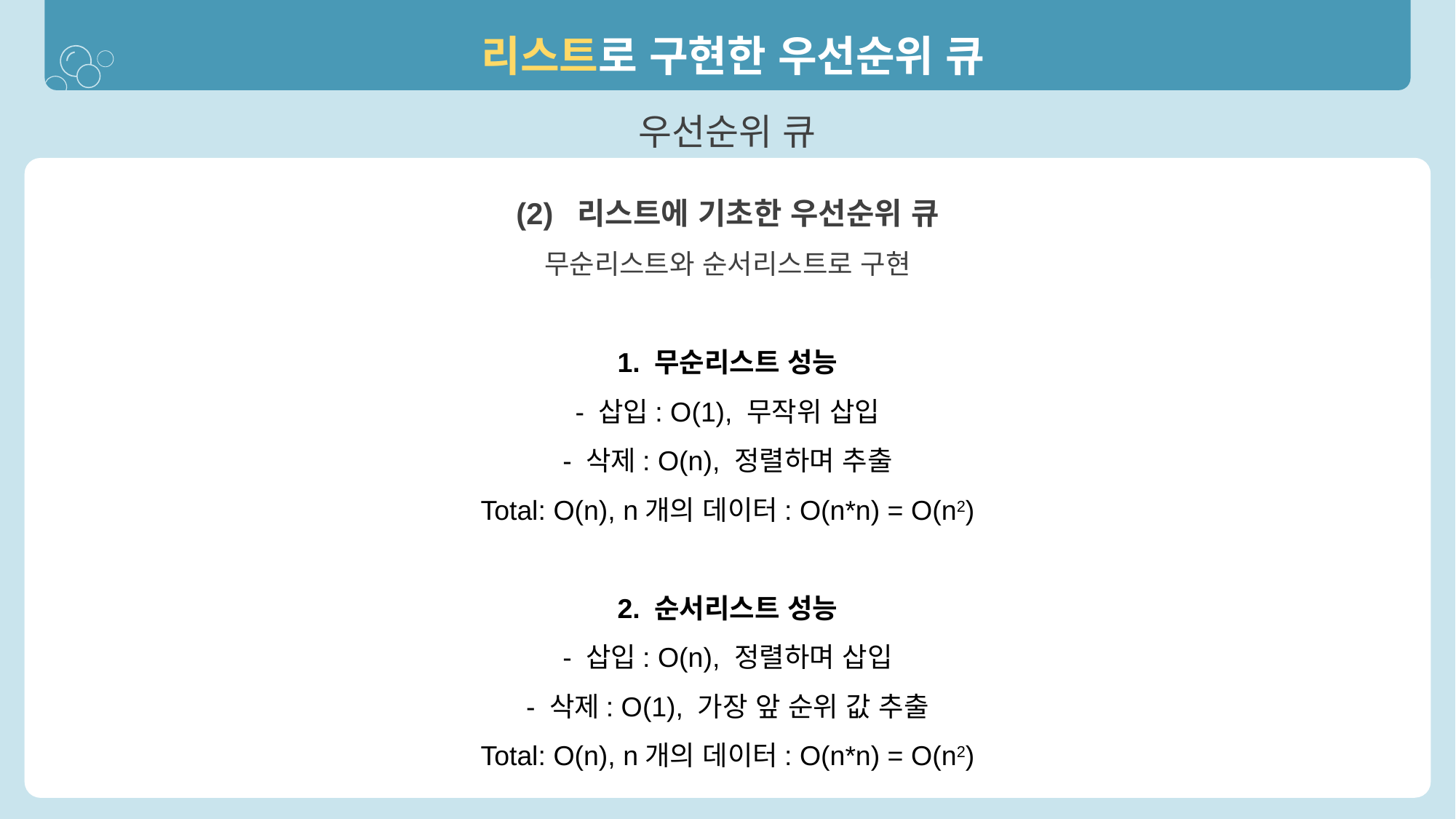

리스트로 구현한 우선순위 큐
우선순위 큐

(2)  리스트에 기초한 우선순위 큐
무순리스트와 순서리스트로 구현

1. 무순리스트 성능
- 삽입: O(1), 무작위 삽입
- 삭제: O(n), 정렬하며 추출
Total: O(n), n개의 데이터: O(n*n) = O(n2)

2. 순서리스트 성능
- 삽입: O(n), 정렬하며 삽입
- 삭제: O(1), 가장 앞 순위 값 추출
Total: O(n), n개의 데이터: O(n*n) = O(n2)